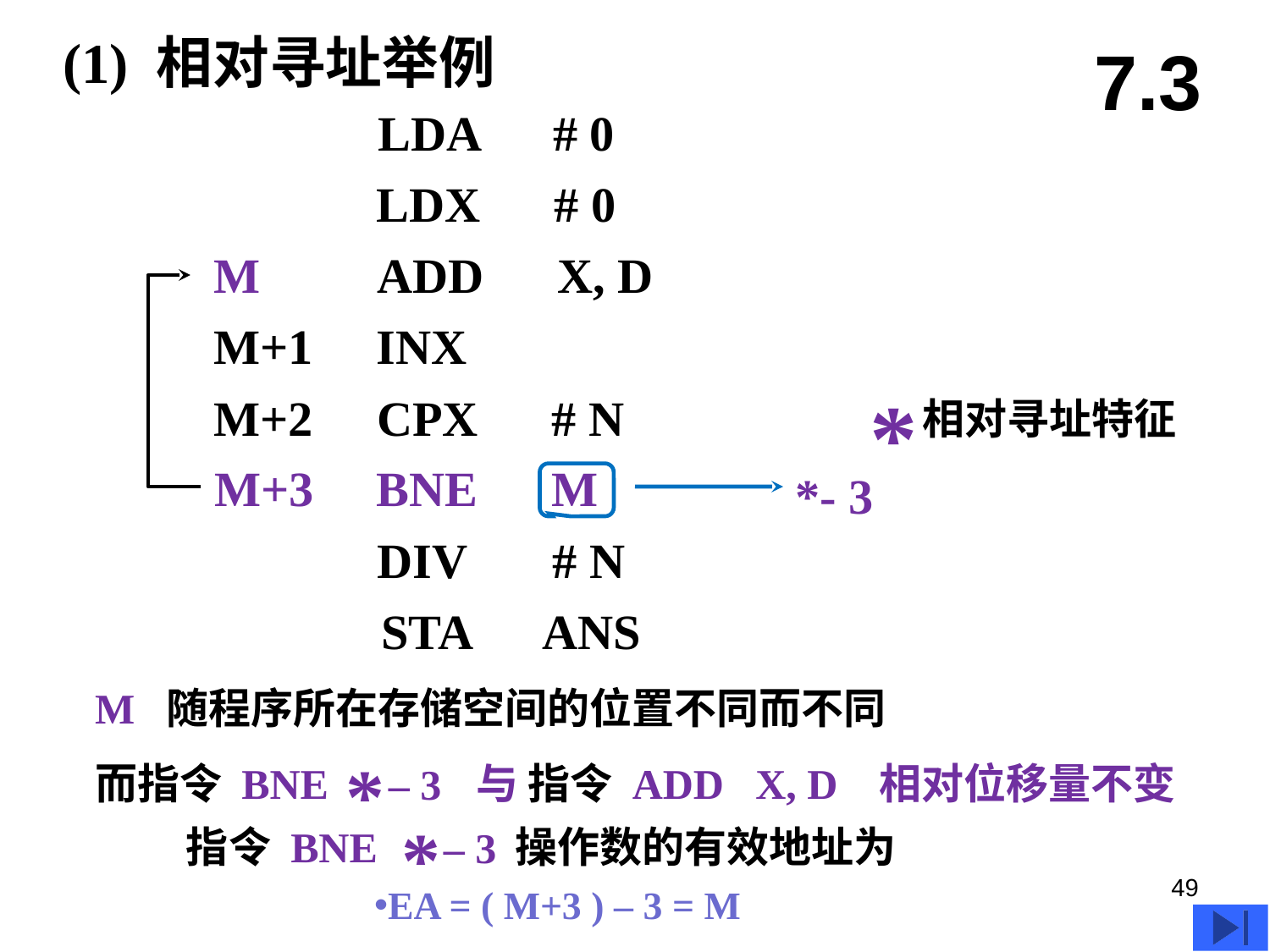

(1) 相对寻址举例
7.3
LDA      # 0
LDX      # 0
M
ADD      X, D

M+1
INX
M+2
CPX      # N
M+3
BNE      M
DIV       # N
STA      ANS

*
相对寻址特征
*- 3

M  随程序所在存储空间的位置不同而不同
*
– 3
而指令 BNE             与 指令 ADD   X, D   相对位移量不变
*
– 3
指令 BNE
操作数的有效地址为
49
EA = ( M+3 ) – 3 = M